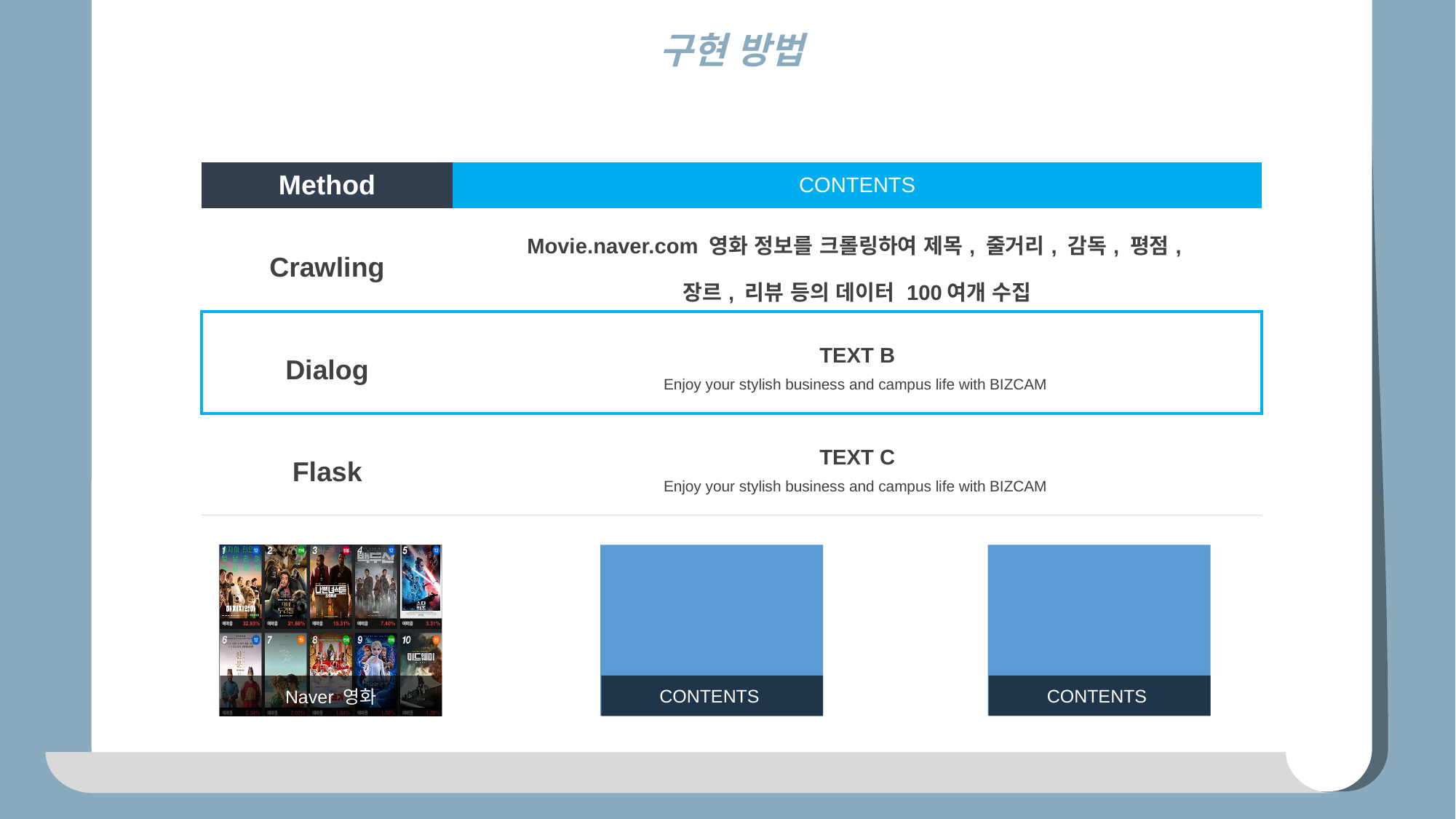

구현 방법

| Method | CONTENTS |
| --- | --- |
| Crawling | Movie.naver.com 영화 정보를 크롤링하여 제목, 줄거리, 감독, 평점, 장르, 리뷰 등의 데이터 100여개 수집 |
| Dialog | TEXT B Enjoy your stylish business and campus life with BIZCAM |
| Flask | TEXT C Enjoy your stylish business and campus life with BIZCAM |

CONTENTS
CONTENTS
Naver 영화